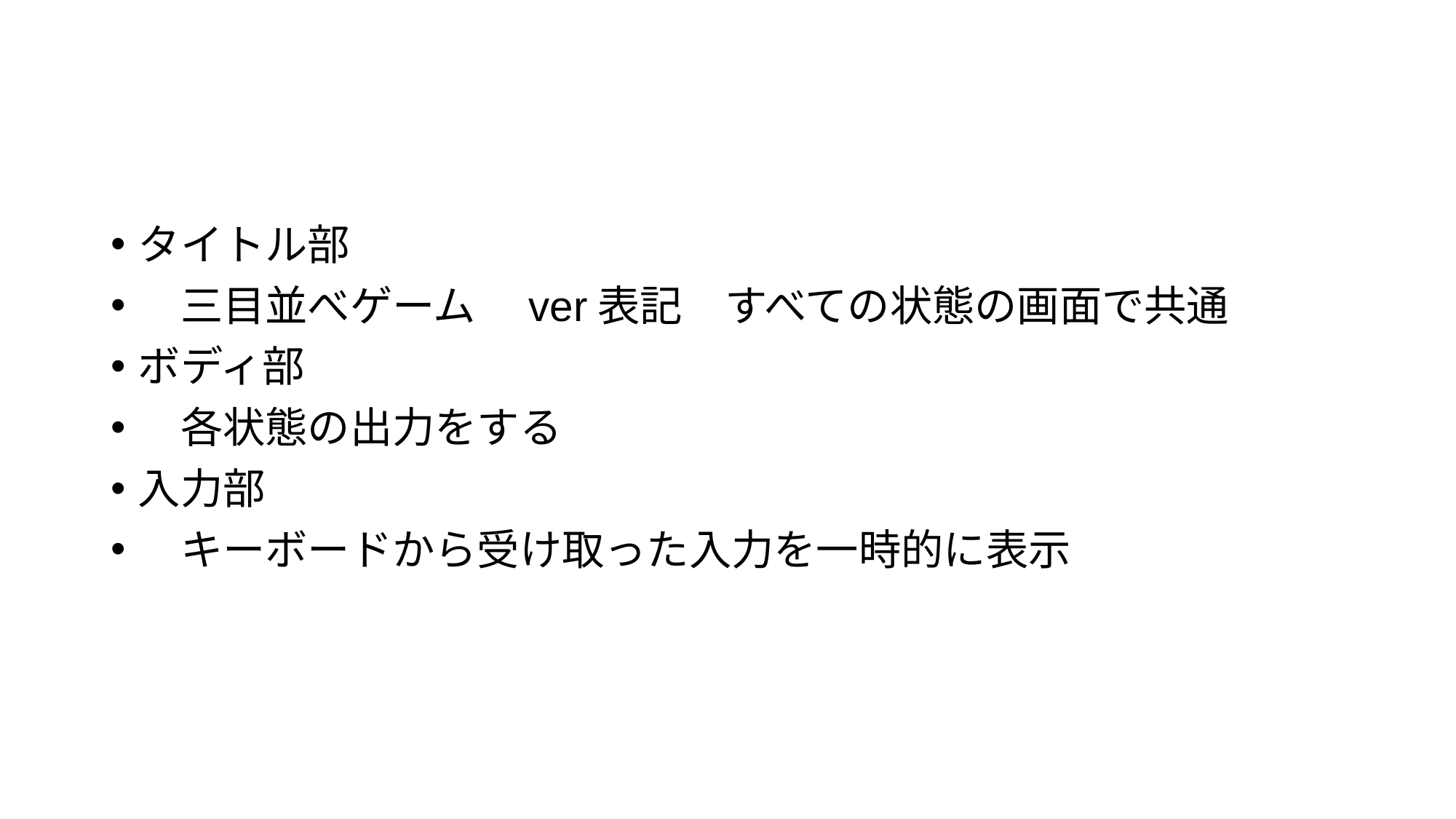

#
タイトル部
　三目並べゲーム　ver表記　すべての状態の画面で共通
ボディ部
　各状態の出力をする
入力部
　キーボードから受け取った入力を一時的に表示